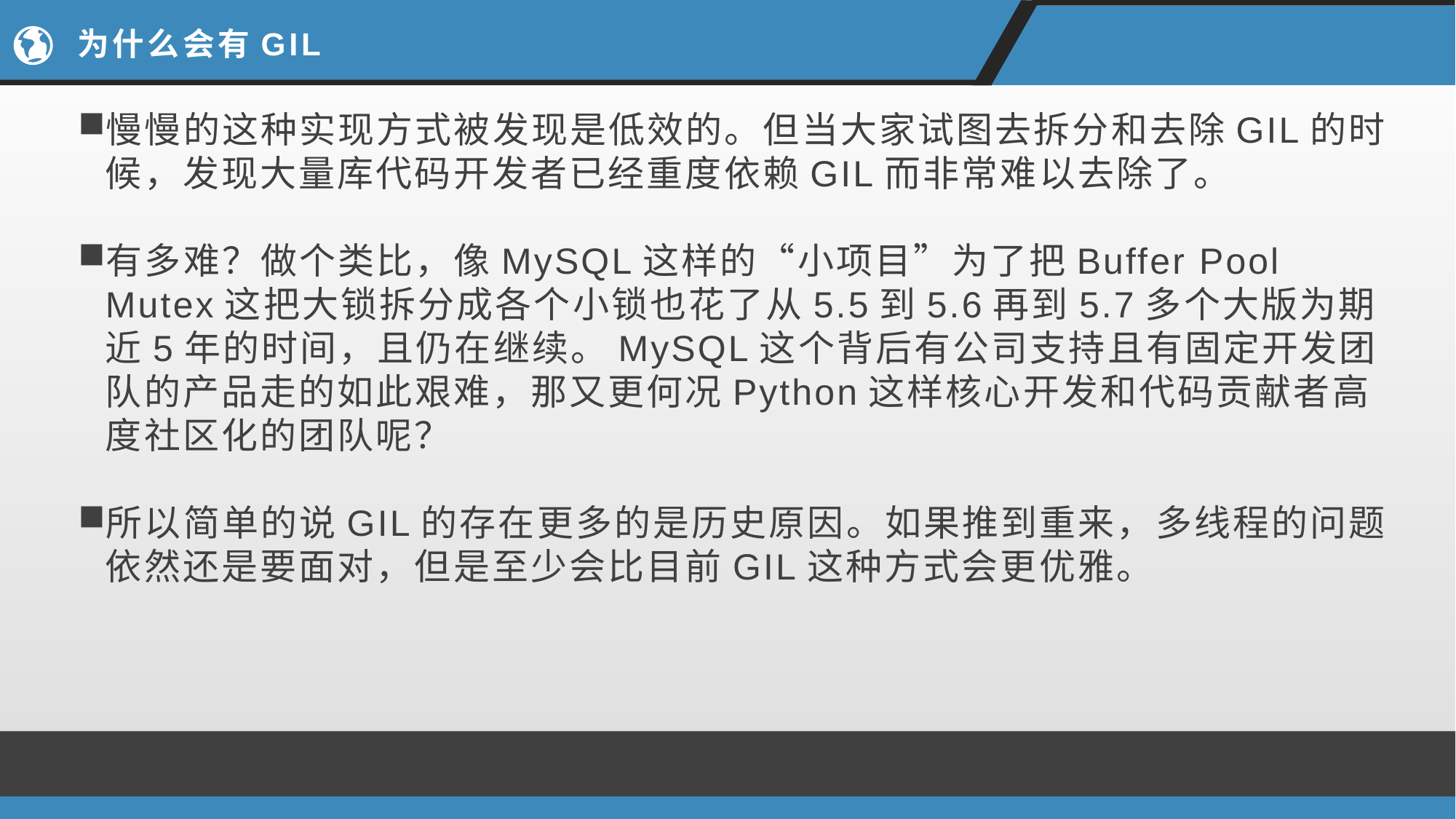

# 为什么会有GIL

慢慢的这种实现方式被发现是低效的。但当大家试图去拆分和去除GIL的时候，发现大量库代码开发者已经重度依赖GIL而非常难以去除了。

有多难？做个类比，像MySQL这样的“小项目”为了把Buffer Pool Mutex这把大锁拆分成各个小锁也花了从5.5到5.6再到5.7多个大版为期近5年的时间，且仍在继续。MySQL这个背后有公司支持且有固定开发团队的产品走的如此艰难，那又更何况Python这样核心开发和代码贡献者高度社区化的团队呢？

所以简单的说GIL的存在更多的是历史原因。如果推到重来，多线程的问题依然还是要面对，但是至少会比目前GIL这种方式会更优雅。